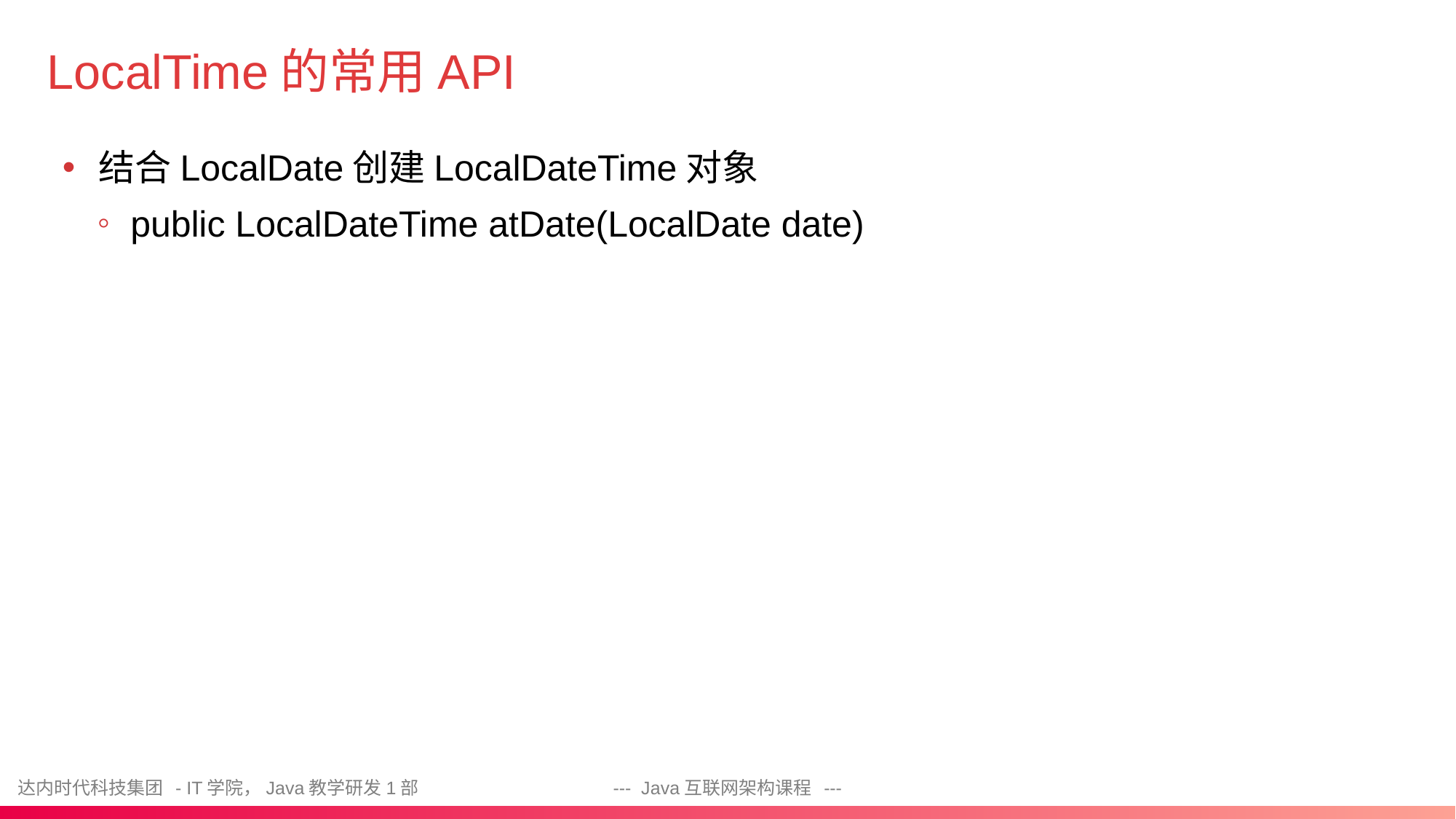

# LocalTime的常用API
结合LocalDate创建LocalDateTime对象
public LocalDateTime atDate(LocalDate date)